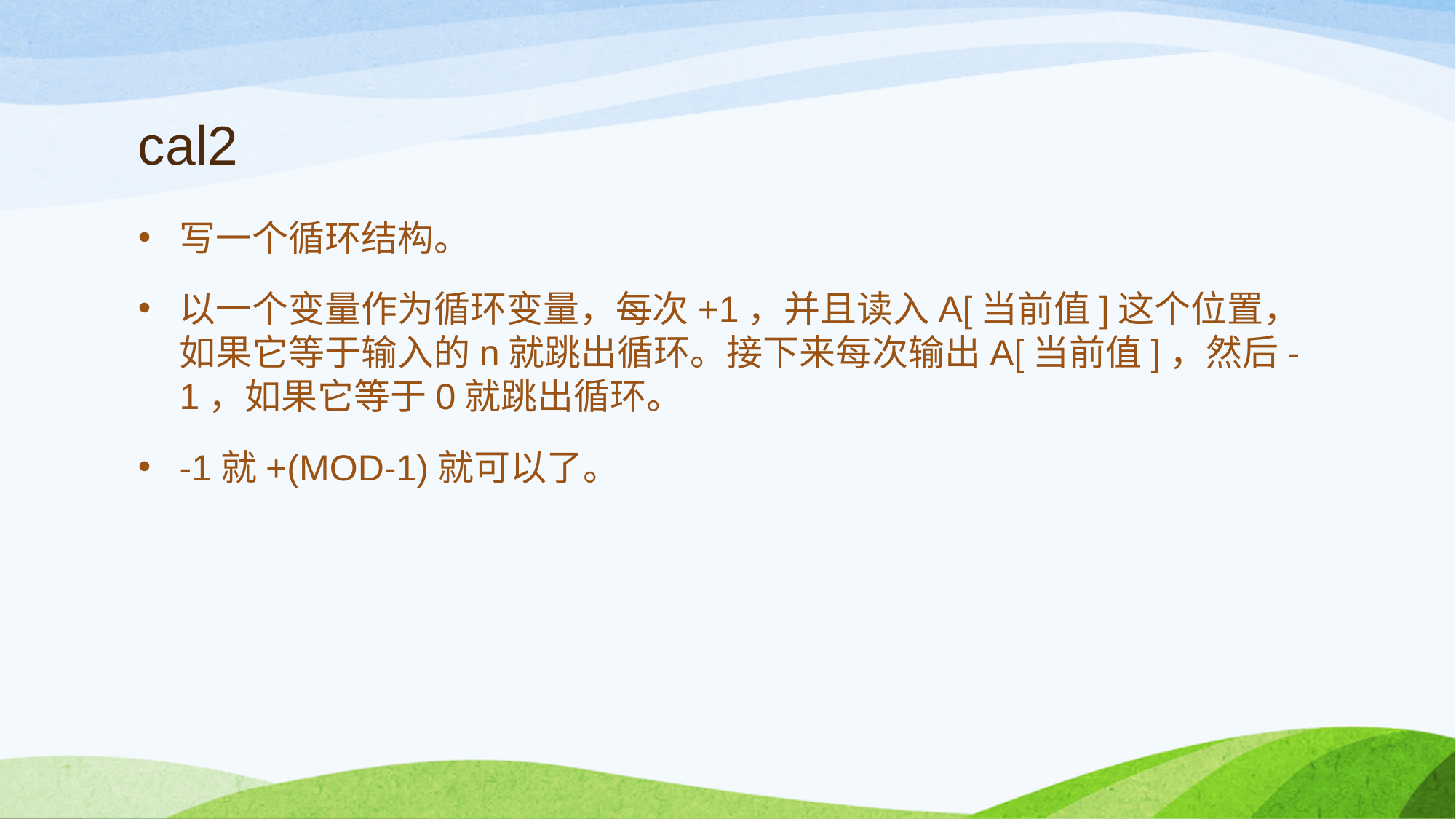

# cal2
写一个循环结构。
以一个变量作为循环变量，每次+1，并且读入A[当前值]这个位置，如果它等于输入的n就跳出循环。接下来每次输出A[当前值]，然后-1，如果它等于0就跳出循环。
-1就+(MOD-1)就可以了。